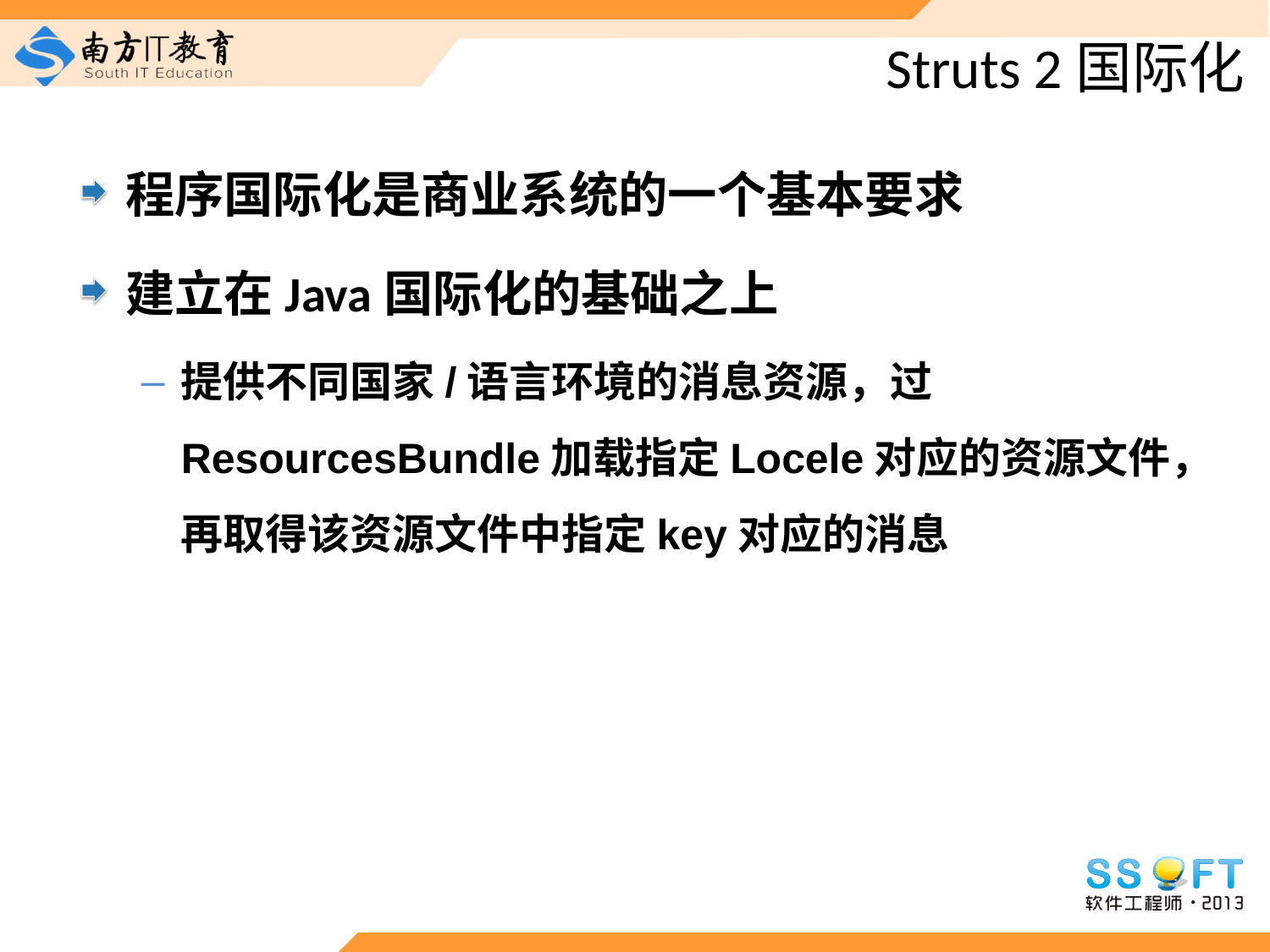

# Struts 2国际化
程序国际化是商业系统的一个基本要求
建立在Java国际化的基础之上
提供不同国家/语言环境的消息资源，过ResourcesBundle加载指定Locele对应的资源文件，再取得该资源文件中指定key对应的消息